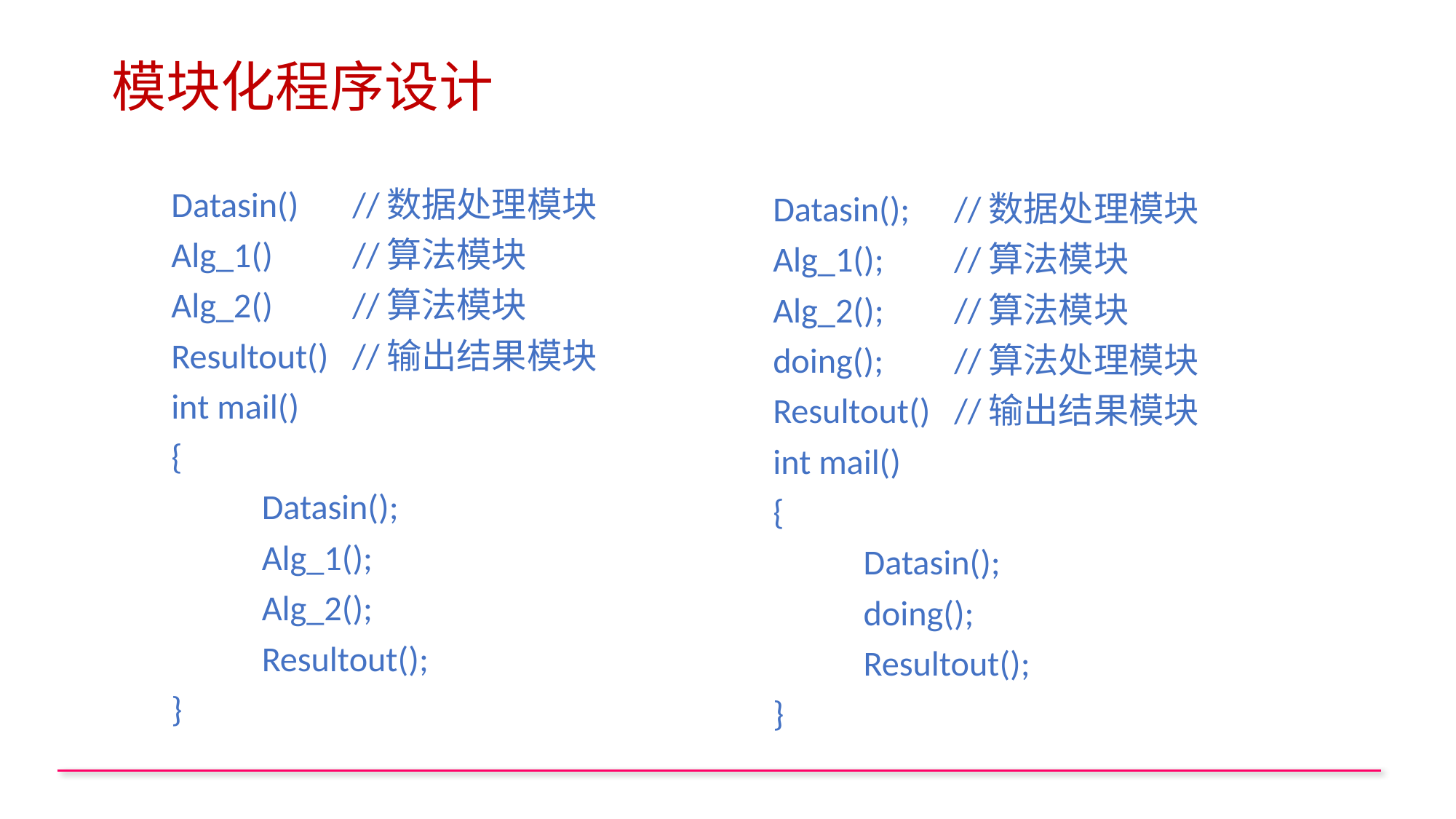

# 模块化程序设计
Datasin()	//数据处理模块
Alg_1()	//算法模块
Alg_2()	//算法模块
Resultout()	//输出结果模块
int mail()
{
	Datasin();
	Alg_1();
	Alg_2();
	Resultout();
}
Datasin();	//数据处理模块
Alg_1();	//算法模块
Alg_2();	//算法模块
doing();	//算法处理模块
Resultout()	//输出结果模块
int mail()
{
	Datasin();
	doing();
	Resultout();
}